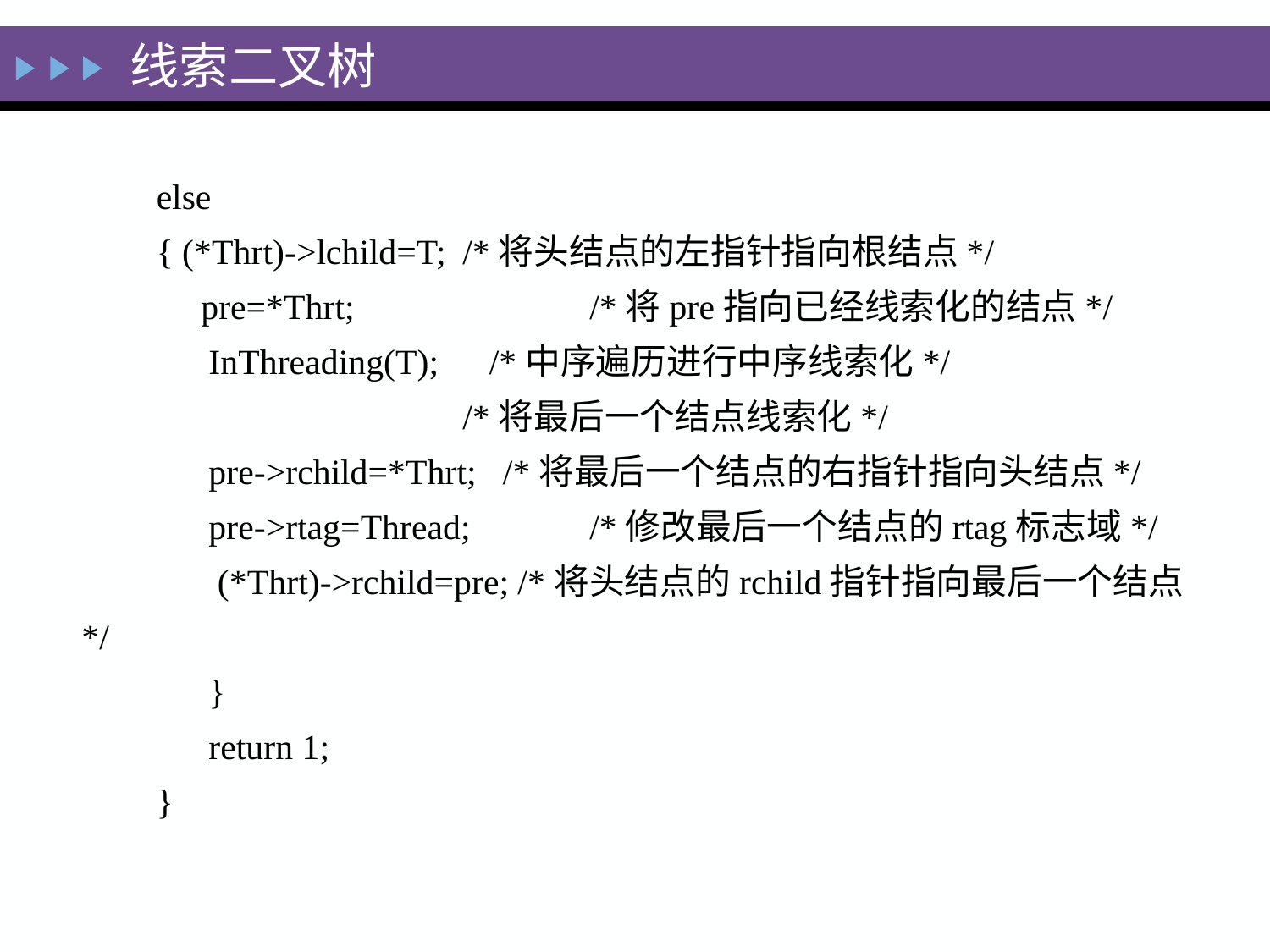

# 线索二叉树
else
{ (*Thrt)->lchild=T;	/*将头结点的左指针指向根结点*/
     pre=*Thrt;		/*将pre指向已经线索化的结点*/
	InThreading(T);	   /*中序遍历进行中序线索化*/
			/*将最后一个结点线索化*/
	pre->rchild=*Thrt;   /*将最后一个结点的右指针指向头结点*/
	pre->rtag=Thread;	/*修改最后一个结点的rtag标志域*/	 (*Thrt)->rchild=pre; /*将头结点的rchild指针指向最后一个结点*/
	}
	return 1;
}